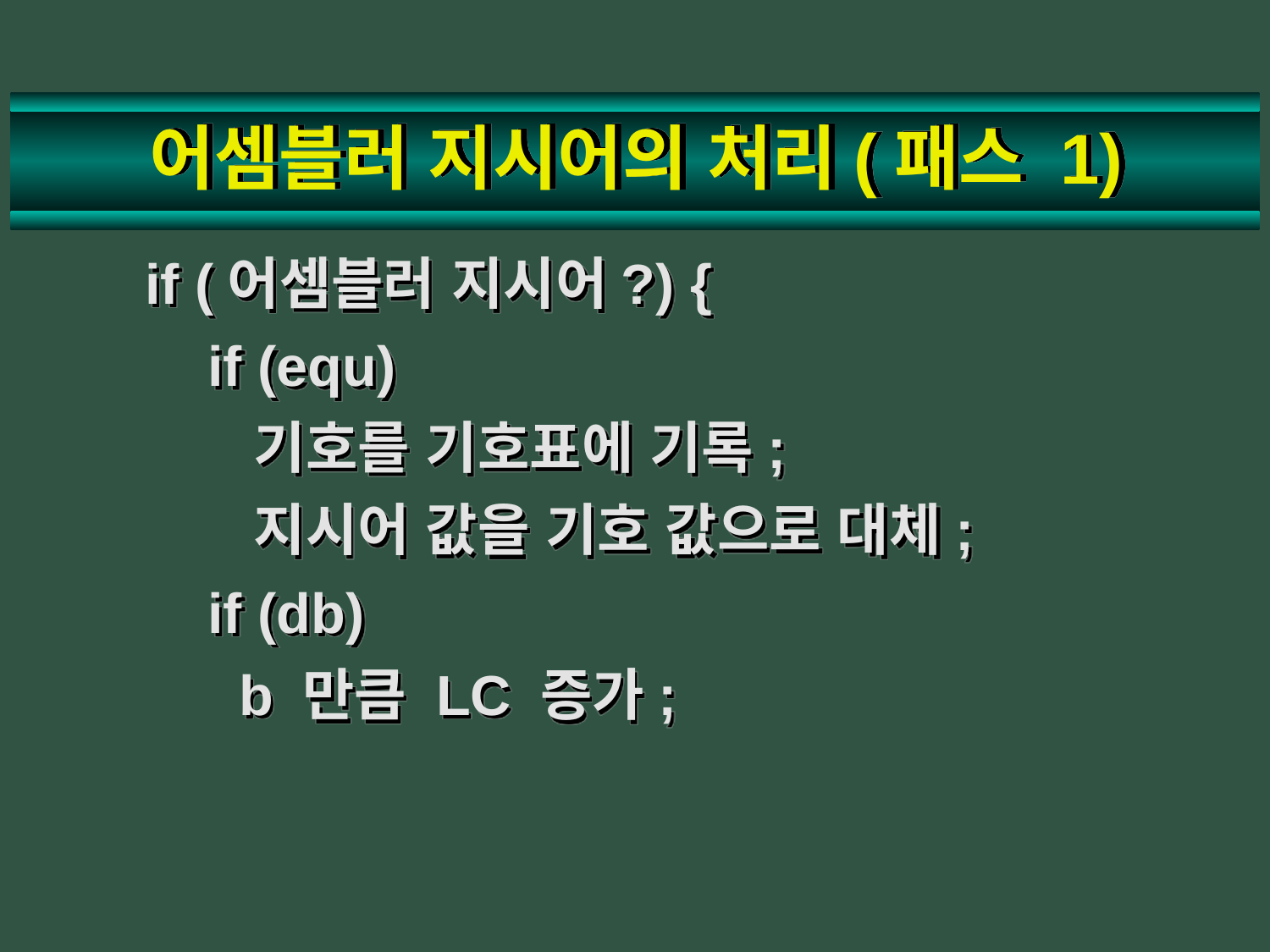

# 어셈블러 지시어의 처리(패스 1)
if (어셈블러 지시어?) {
    if (equ)
      기호를 기호표에 기록;
      지시어 값을 기호 값으로 대체;
    if (db)
      b 만큼 LC 증가;